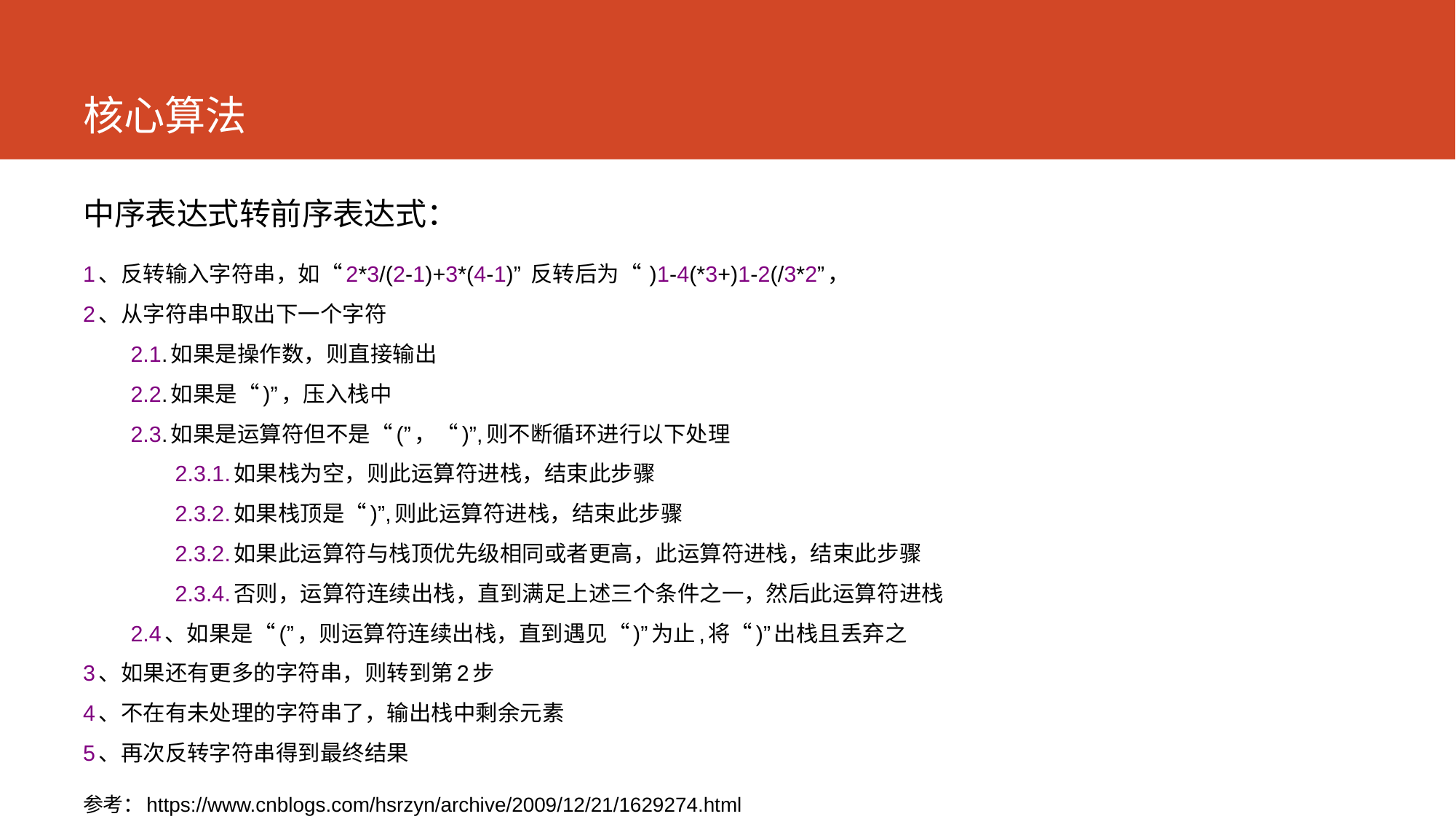

# 核心算法
中序表达式转前序表达式：
1、反转输入字符串，如“2*3/(2-1)+3*(4-1)” 反转后为“ )1-4(*3+)1-2(/3*2”，
2、从字符串中取出下一个字符
　　2.1.如果是操作数，则直接输出
　　2.2.如果是“)”，压入栈中
　　2.3.如果是运算符但不是“(”，“)”,则不断循环进行以下处理
　　　　2.3.1.如果栈为空，则此运算符进栈，结束此步骤
　　　　2.3.2.如果栈顶是“)”,则此运算符进栈，结束此步骤
　　　　2.3.2.如果此运算符与栈顶优先级相同或者更高，此运算符进栈，结束此步骤
　　　　2.3.4.否则，运算符连续出栈，直到满足上述三个条件之一，然后此运算符进栈
　　2.4、如果是“(”，则运算符连续出栈，直到遇见“)”为止,将“)”出栈且丢弃之
3、如果还有更多的字符串，则转到第2步
4、不在有未处理的字符串了，输出栈中剩余元素
5、再次反转字符串得到最终结果
参考：https://www.cnblogs.com/hsrzyn/archive/2009/12/21/1629274.html